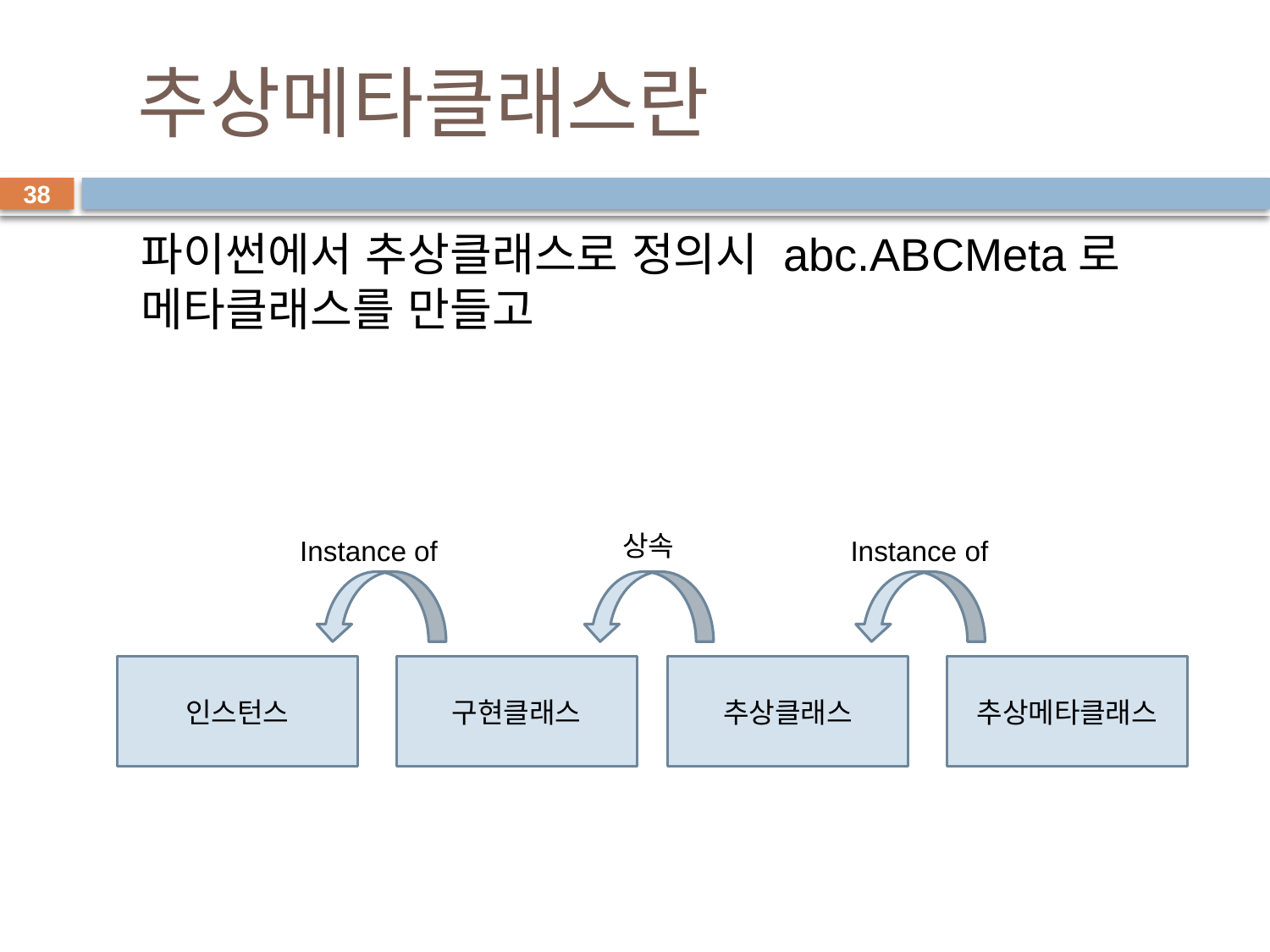

# 추상메타클래스란
38
파이썬에서 추상클래스로 정의시 abc.ABCMeta로 메타클래스를 만들고
상속

Instance of
Instance of
인스턴스
구현클래스
추상클래스
추상메타클래스